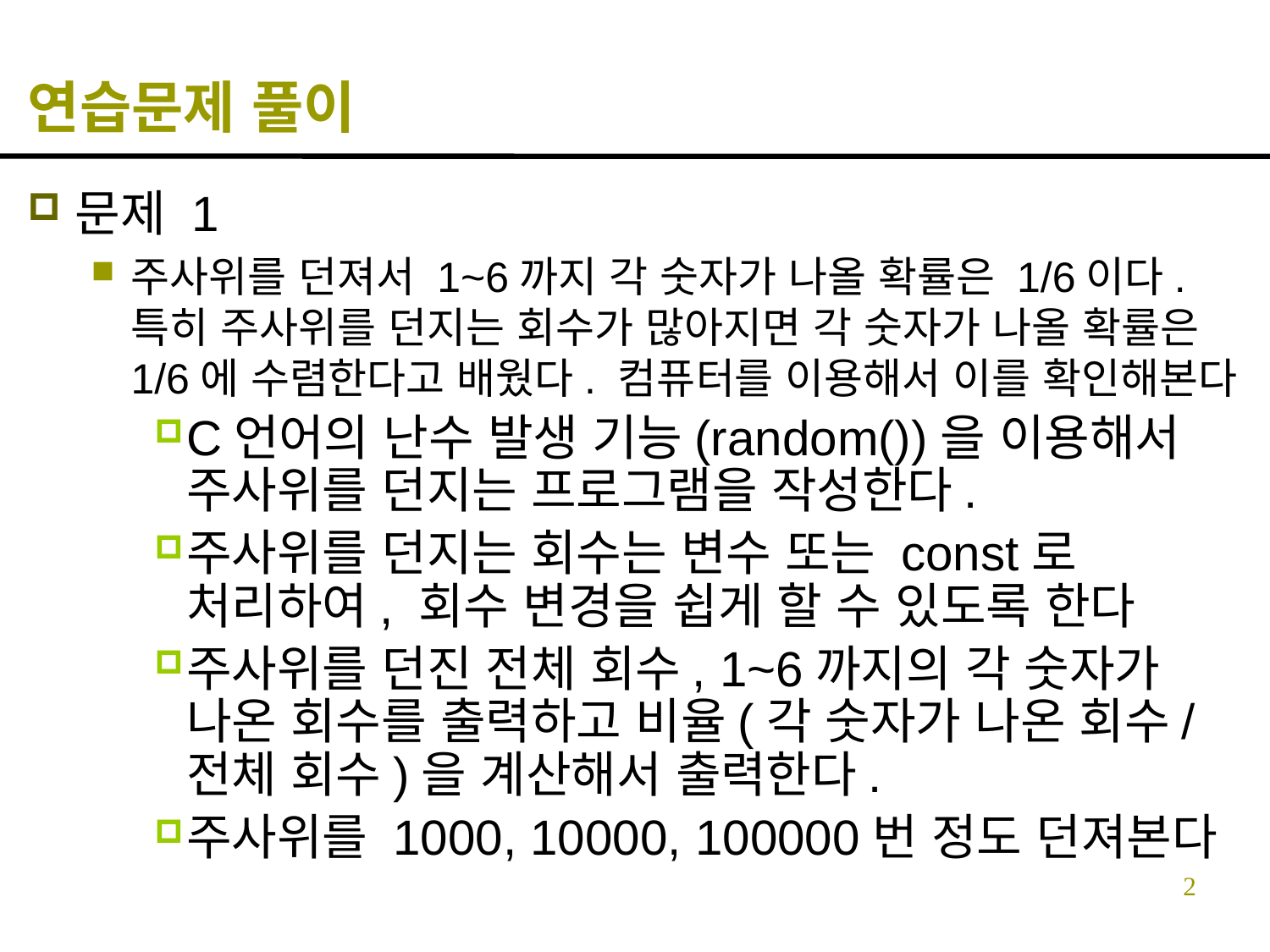

# 연습문제 풀이
문제 1
주사위를 던져서 1~6까지 각 숫자가 나올 확률은 1/6이다. 특히 주사위를 던지는 회수가 많아지면 각 숫자가 나올 확률은 1/6에 수렴한다고 배웠다. 컴퓨터를 이용해서 이를 확인해본다
C언어의 난수 발생 기능(random())을 이용해서 주사위를 던지는 프로그램을 작성한다.
주사위를 던지는 회수는 변수 또는 const로 처리하여, 회수 변경을 쉽게 할 수 있도록 한다
주사위를 던진 전체 회수, 1~6까지의 각 숫자가 나온 회수를 출력하고 비율(각 숫자가 나온 회수/ 전체 회수)을 계산해서 출력한다.
주사위를 1000, 10000, 100000번 정도 던져본다